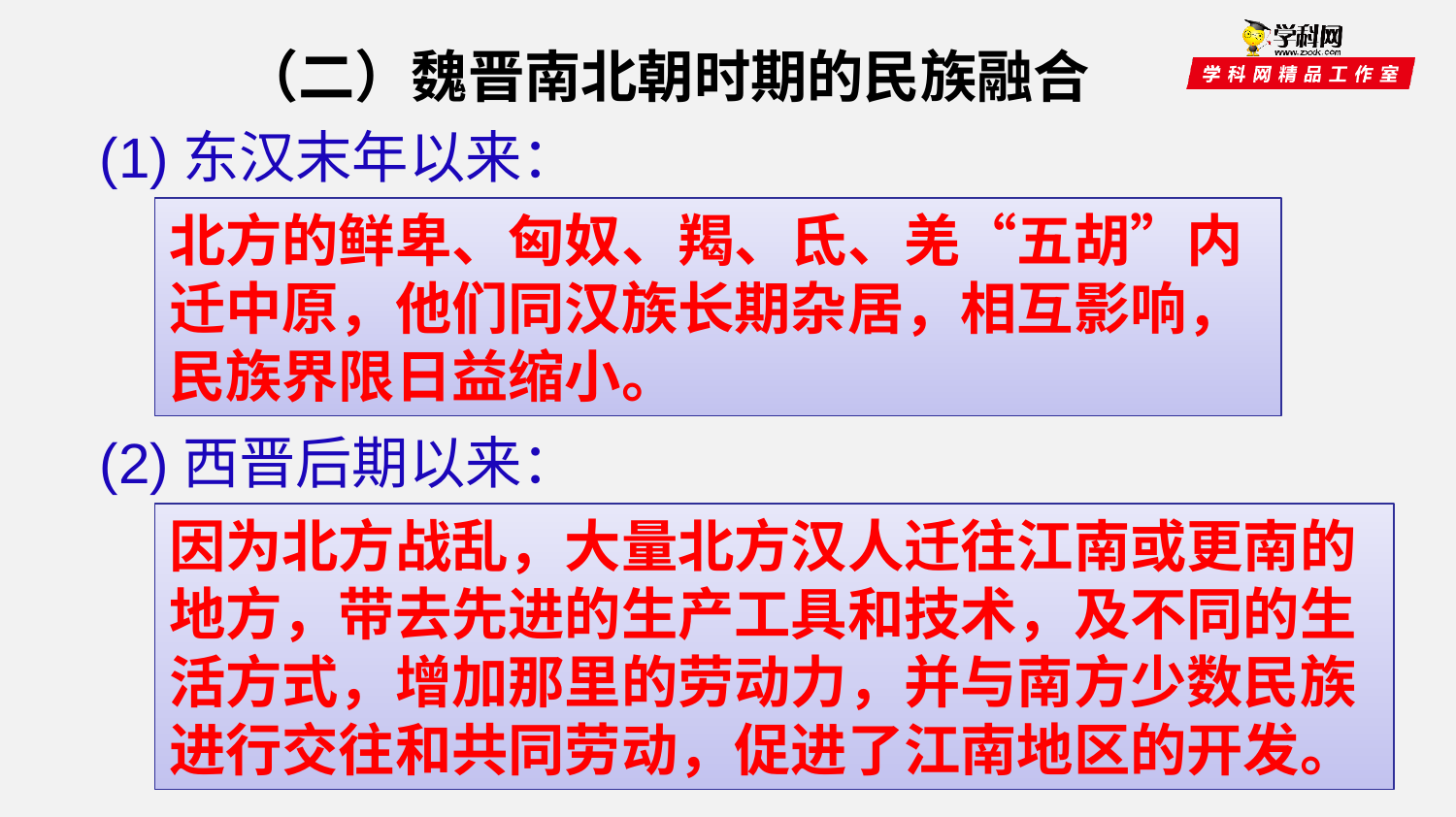

（二）魏晋南北朝时期的民族融合
(1)东汉末年以来：
北方的鲜卑、匈奴、羯、氐、羌“五胡”内迁中原，他们同汉族长期杂居，相互影响，民族界限日益缩小。
(2)西晋后期以来：
因为北方战乱，大量北方汉人迁往江南或更南的地方，带去先进的生产工具和技术，及不同的生活方式，增加那里的劳动力，并与南方少数民族进行交往和共同劳动，促进了江南地区的开发。